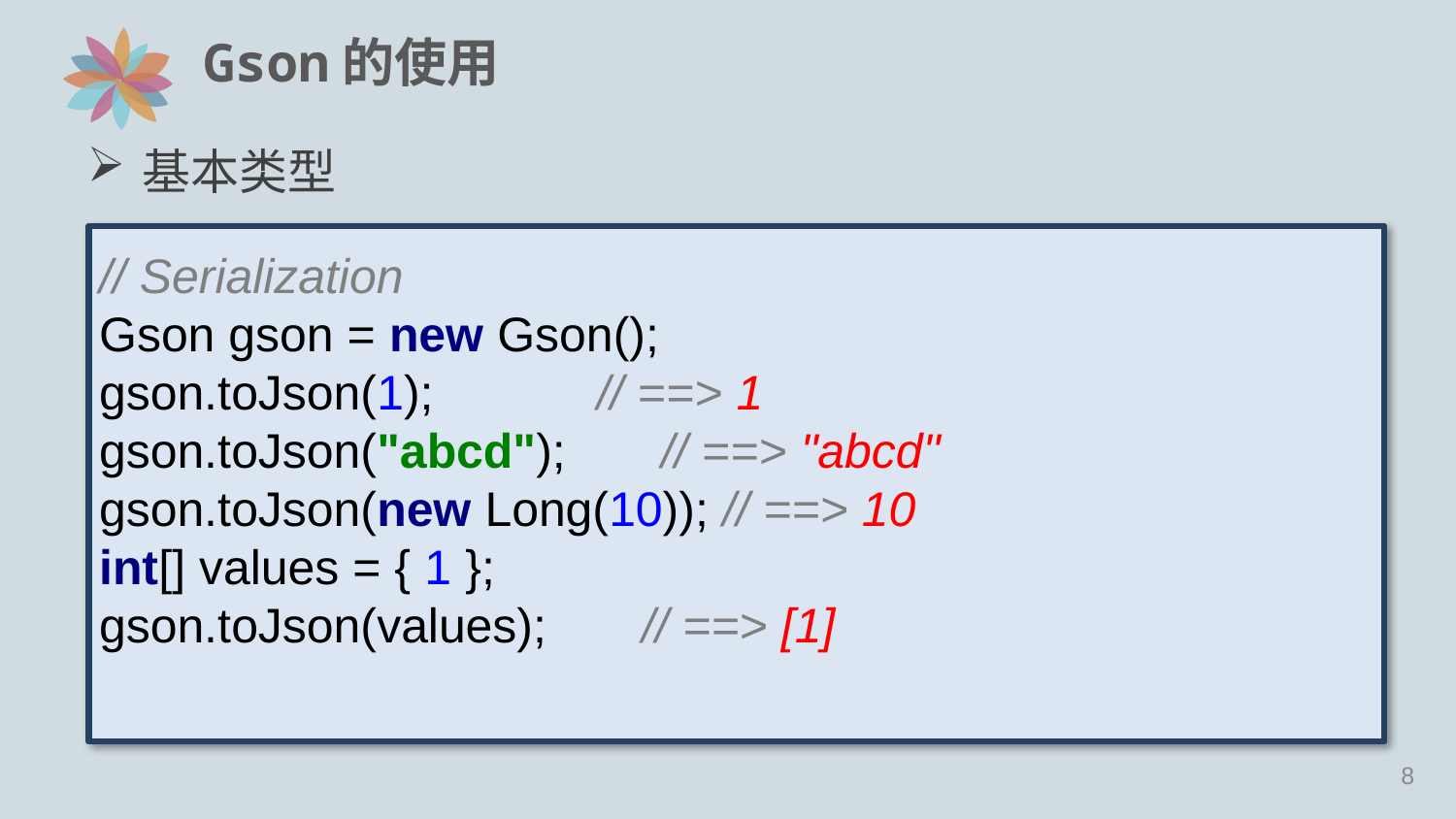

# Gson的使用
基本类型
// Serialization
Gson gson = new Gson();
gson.toJson(1);            // ==> 1
gson.toJson("abcd");       // ==> "abcd"
gson.toJson(new Long(10)); // ==> 10
int[] values = { 1 };
gson.toJson(values);       // ==> [1]

8